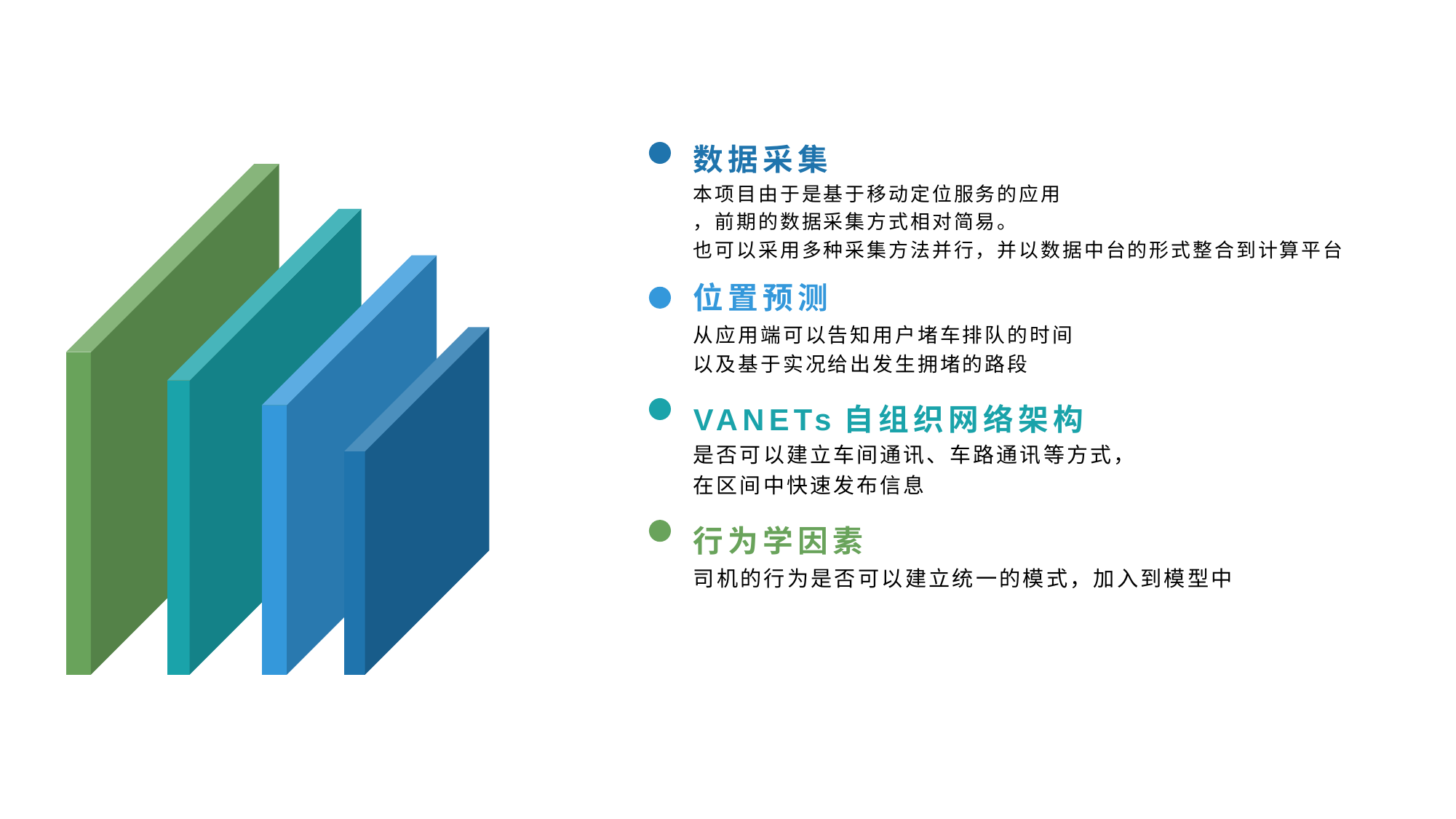

数据采集

本项目由于是基于移动定位服务的应用
，前期的数据采集方式相对简易。
也可以采用多种采集方法并行，并以数据中台的形式整合到计算平台

位置预测

从应用端可以告知用户堵车排队的时间
以及基于实况给出发生拥堵的路段

VANETs自组织网络架构

是否可以建立车间通讯、车路通讯等方式，
在区间中快速发布信息
行为学因素

司机的行为是否可以建立统一的模式，加入到模型中